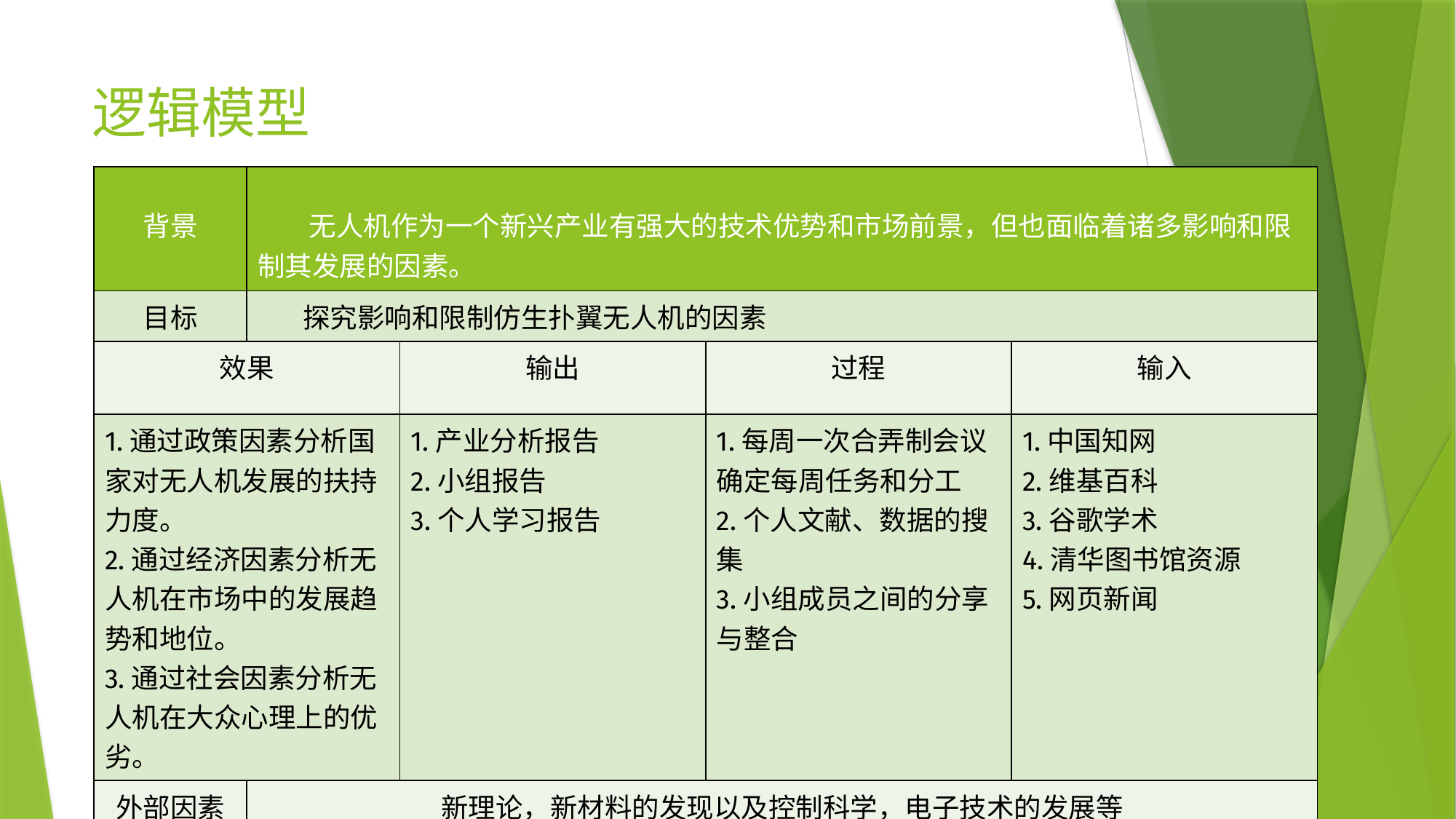

# 逻辑模型
| 背景 | 无人机作为一个新兴产业有强大的技术优势和市场前景，但也面临着诸多影响和限制其发展的因素。 |  |  |  |
| --- | --- | --- | --- | --- |
| 目标 | 探究影响和限制仿生扑翼无人机的因素 |  |  |  |
| 效果 |  | 输出 | 过程 | 输入 |
| 1.通过政策因素分析国家对无人机发展的扶持力度。 2.通过经济因素分析无人机在市场中的发展趋势和地位。 3.通过社会因素分析无人机在大众心理上的优劣。 |  | 1.产业分析报告 2.小组报告 3.个人学习报告 | 1.每周一次合弄制会议确定每周任务和分工 2.个人文献、数据的搜集 3.小组成员之间的分享与整合 | 1.中国知网 2.维基百科 3.谷歌学术 4.清华图书馆资源 5.网页新闻 |
| 外部因素 | 新理论，新材料的发现以及控制科学，电子技术的发展等 |  |  |  |